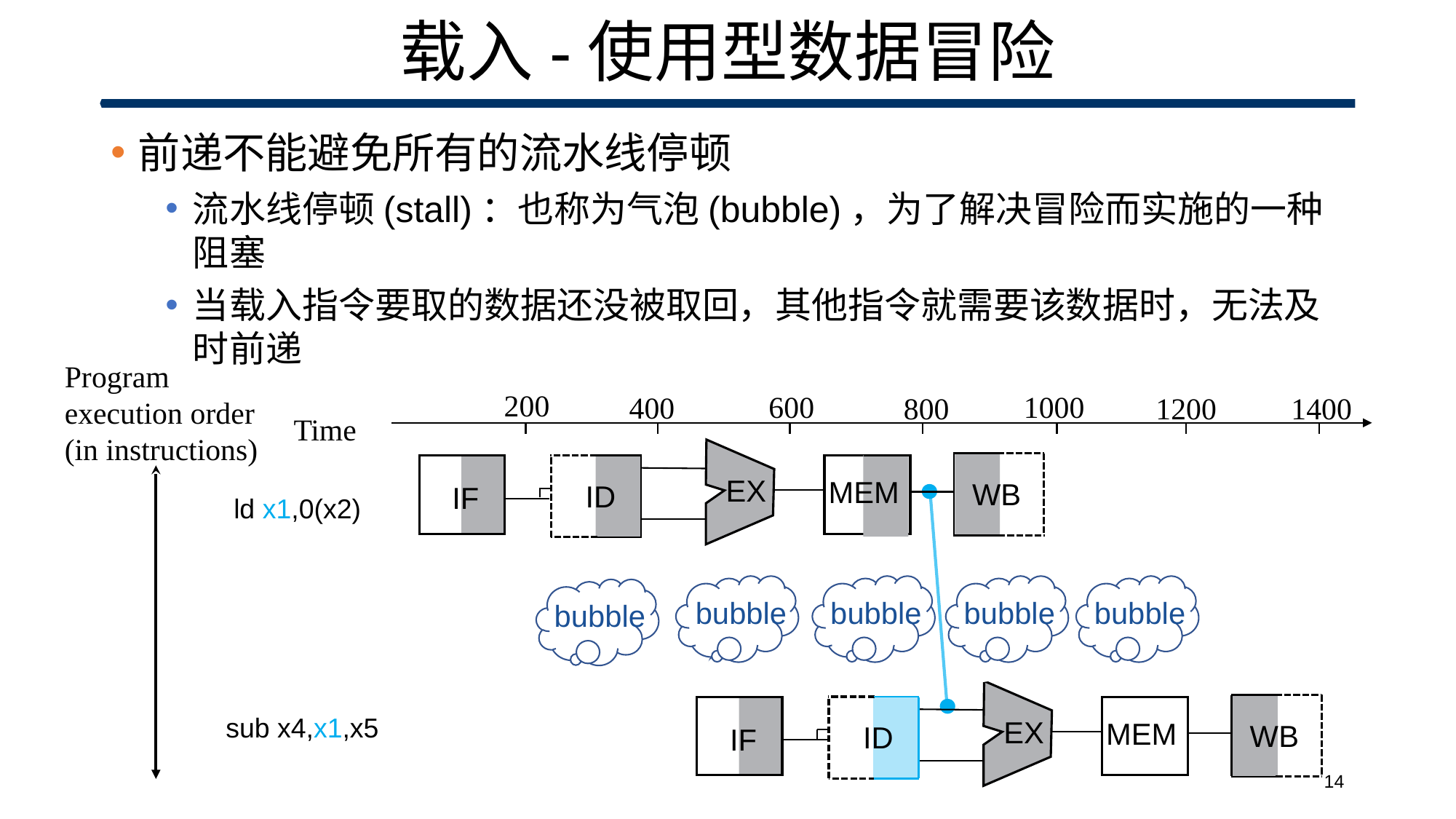

# 载入-使用型数据冒险
前递不能避免所有的流水线停顿
流水线停顿(stall)：也称为气泡(bubble)，为了解决冒险而实施的一种阻塞
当载入指令要取的数据还没被取回，其他指令就需要该数据时，无法及时前递
Program execution order
(in instructions)
ld x1,0(x2)
sub x4,x1,x5
200
600
1000
400
800
1200
1400
Time

EX
WB
ID
IF

bubble

bubble

bubble

bubble

bubble

EX
MEM
WB
ID
IF

MEM
14